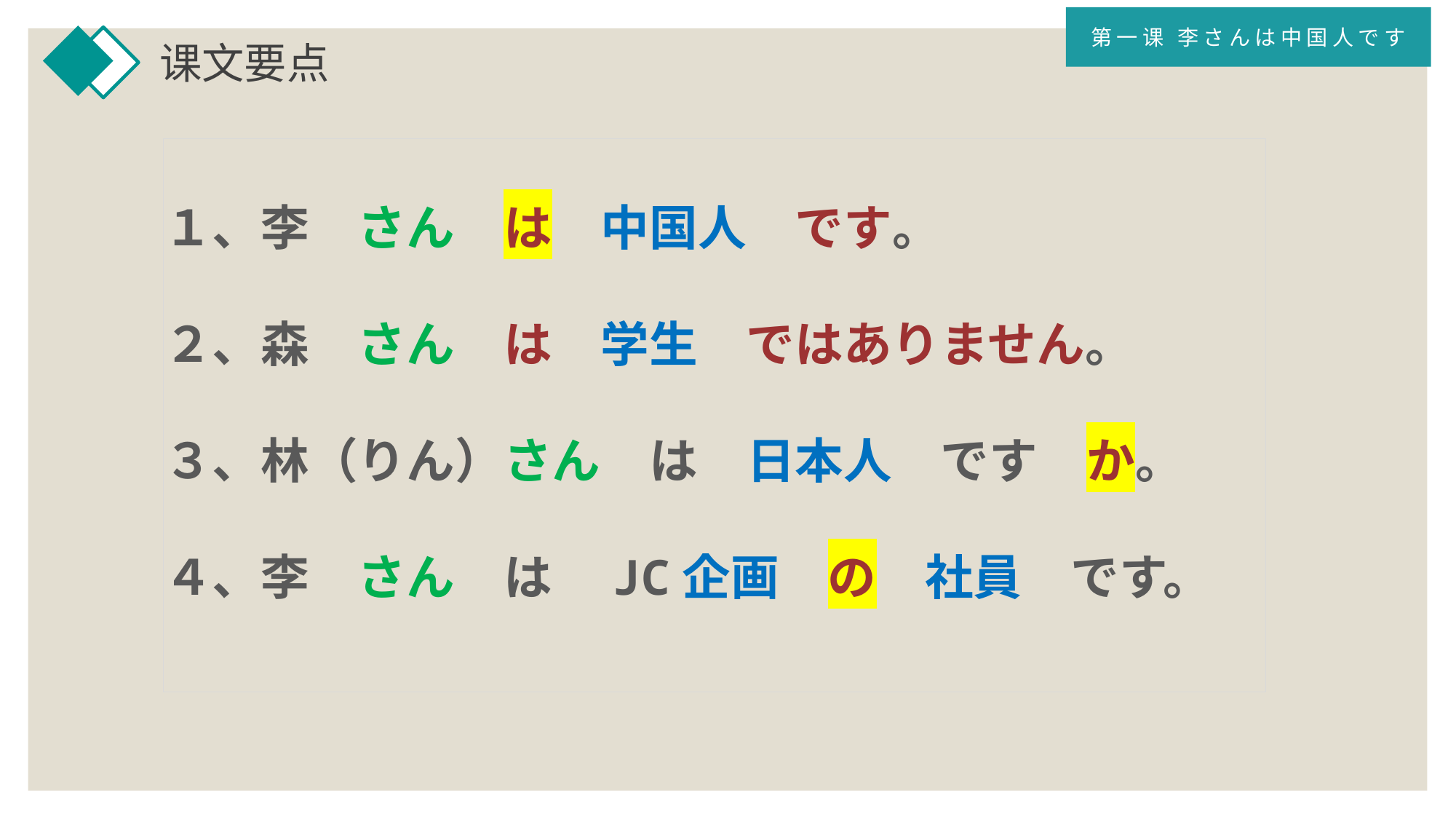

第一课 李さんは中国人です

课文要点
１、李　さん　は　中国人　です。　
２、森　さん　は　学生　ではありません。
３、林（りん）さん　は　日本人　です　か。
４、李　さん　は　JC企画　の　社員　です。